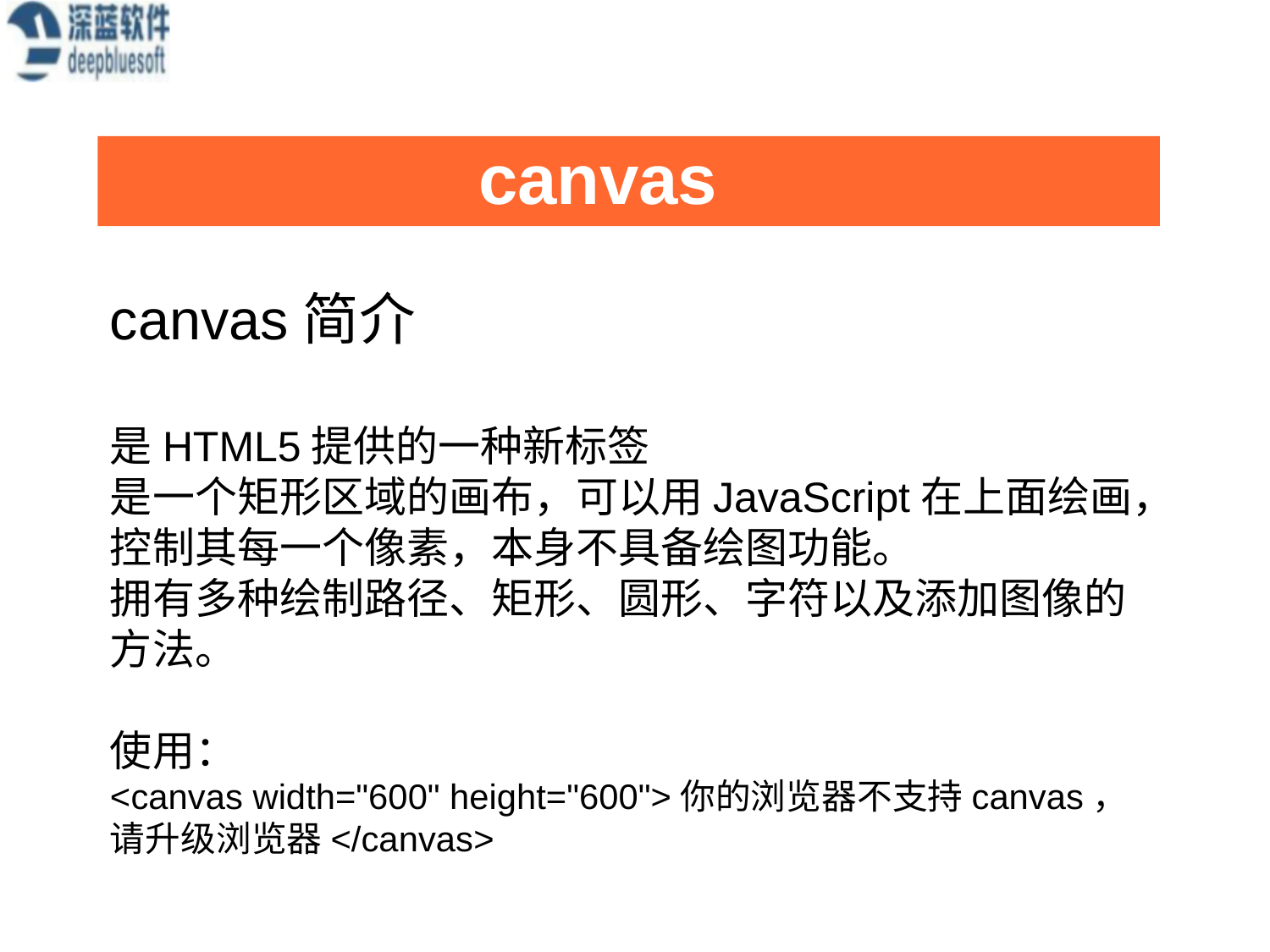

canvas

canvas简介

是HTML5提供的一种新标签
是一个矩形区域的画布，可以用JavaScript在上面绘画，控制其每一个像素，本身不具备绘图功能。
拥有多种绘制路径、矩形、圆形、字符以及添加图像的方法。

使用：
<canvas width="600" height="600">你的浏览器不支持canvas，请升级浏览器</canvas>